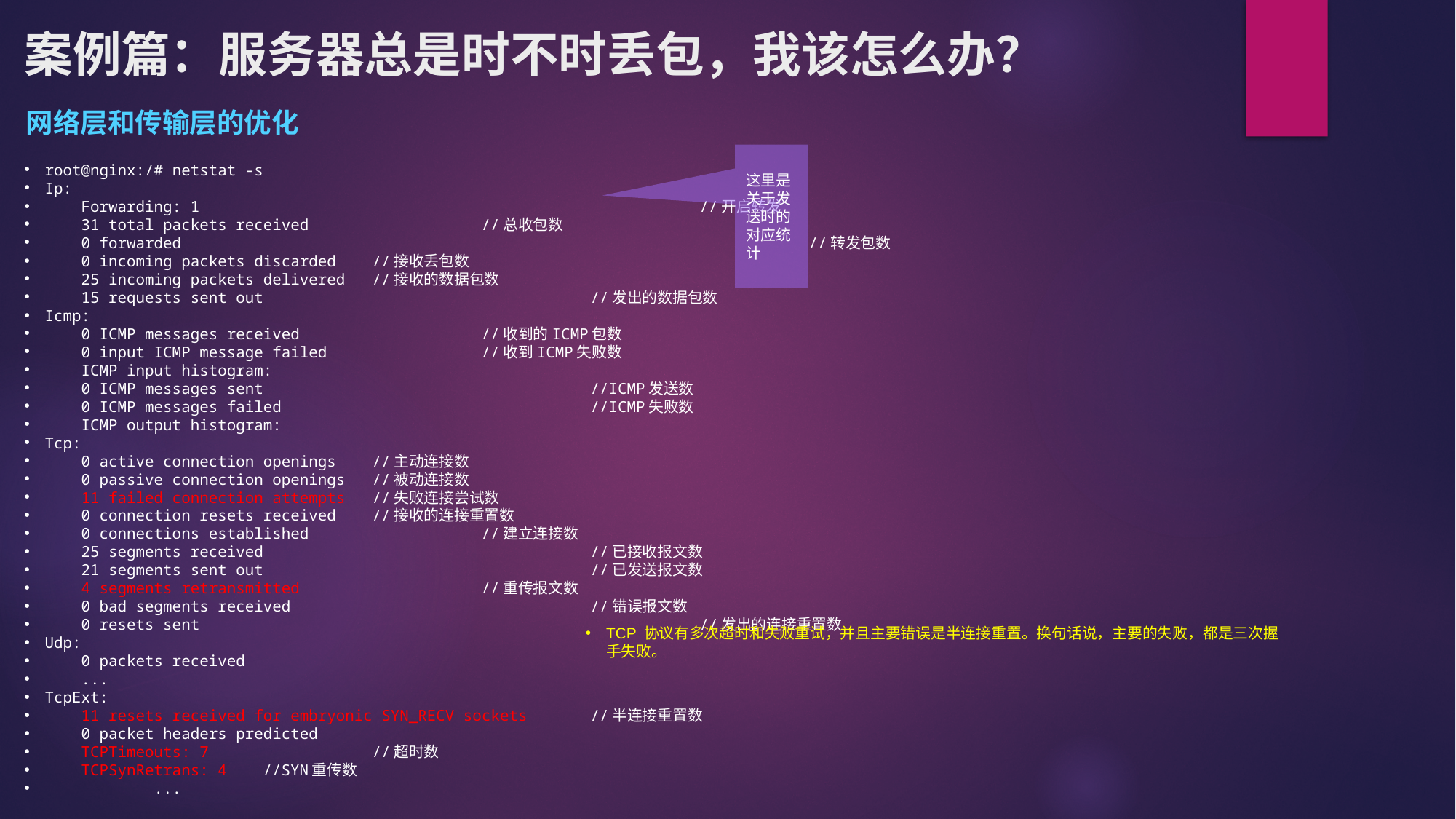

# 案例篇：服务器总是时不时丢包，我该怎么办？
网络层和传输层的优化
这里是关于发送时的对应统计
root@nginx:/# netstat -s
Ip:
    Forwarding: 1					//开启转发
    31 total packets received		//总收包数
    0 forwarded						//转发包数
    0 incoming packets discarded	//接收丢包数
    25 incoming packets delivered	//接收的数据包数
    15 requests sent out			//发出的数据包数
Icmp:
    0 ICMP messages received		//收到的ICMP包数
    0 input ICMP message failed		//收到ICMP失败数
    ICMP input histogram:
    0 ICMP messages sent			//ICMP发送数
    0 ICMP messages failed			//ICMP失败数
    ICMP output histogram:
Tcp:
    0 active connection openings	//主动连接数
    0 passive connection openings	//被动连接数
    11 failed connection attempts	//失败连接尝试数
    0 connection resets received	//接收的连接重置数
    0 connections established		//建立连接数
    25 segments received			//已接收报文数
    21 segments sent out			//已发送报文数
    4 segments retransmitted		//重传报文数
    0 bad segments received			//错误报文数
    0 resets sent					//发出的连接重置数
Udp:
    0 packets received
    ...
TcpExt:
    11 resets received for embryonic SYN_RECV sockets	//半连接重置数
    0 packet headers predicted
    TCPTimeouts: 7		//超时数
    TCPSynRetrans: 4	//SYN重传数
	...
TCP 协议有多次超时和失败重试，并且主要错误是半连接重置。换句话说，主要的失败，都是三次握手失败。